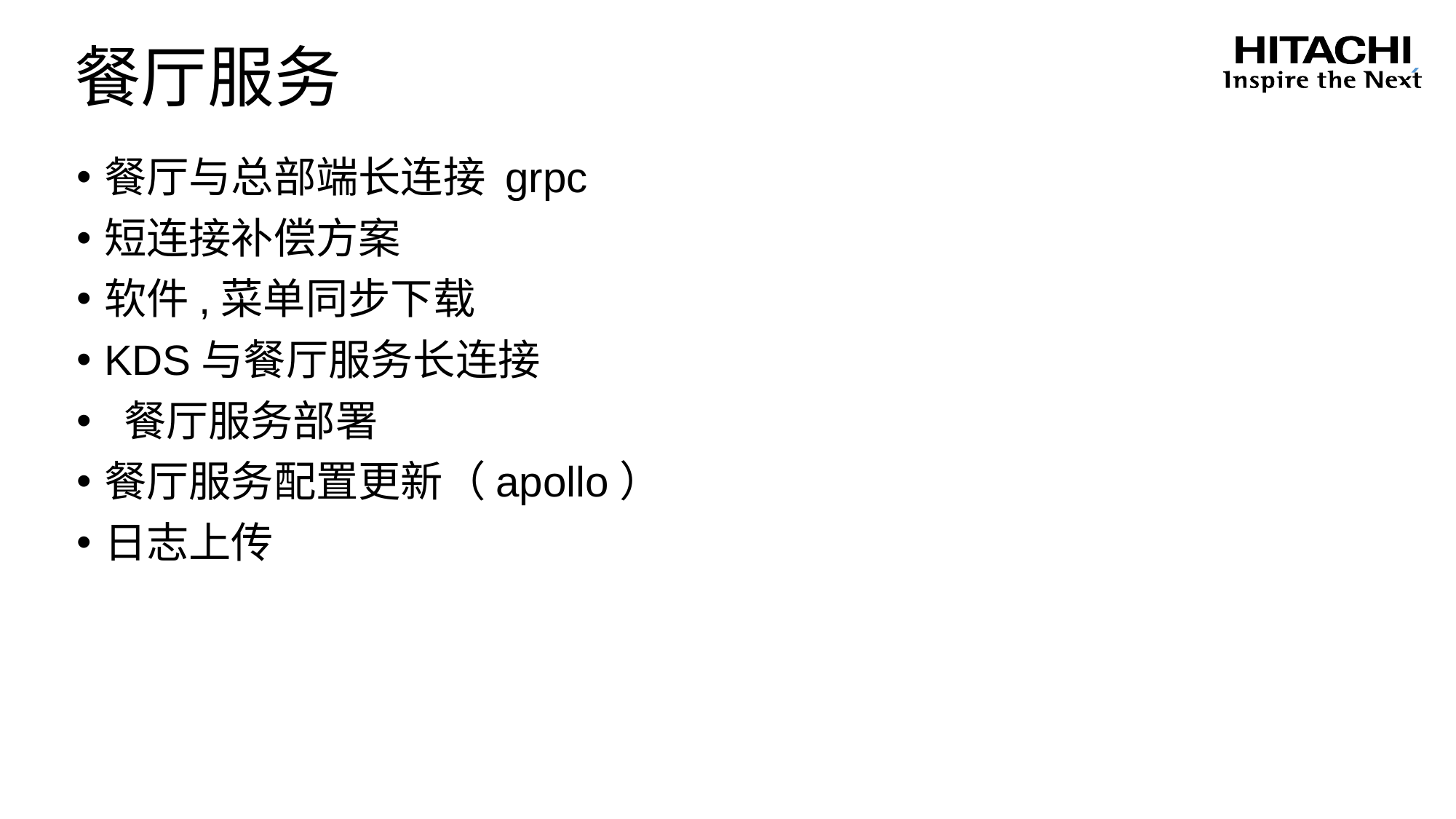

餐厅服务
餐厅与总部端长连接 grpc
短连接补偿方案
软件,菜单同步下载
KDS与餐厅服务长连接
 餐厅服务部署
餐厅服务配置更新（apollo）
日志上传